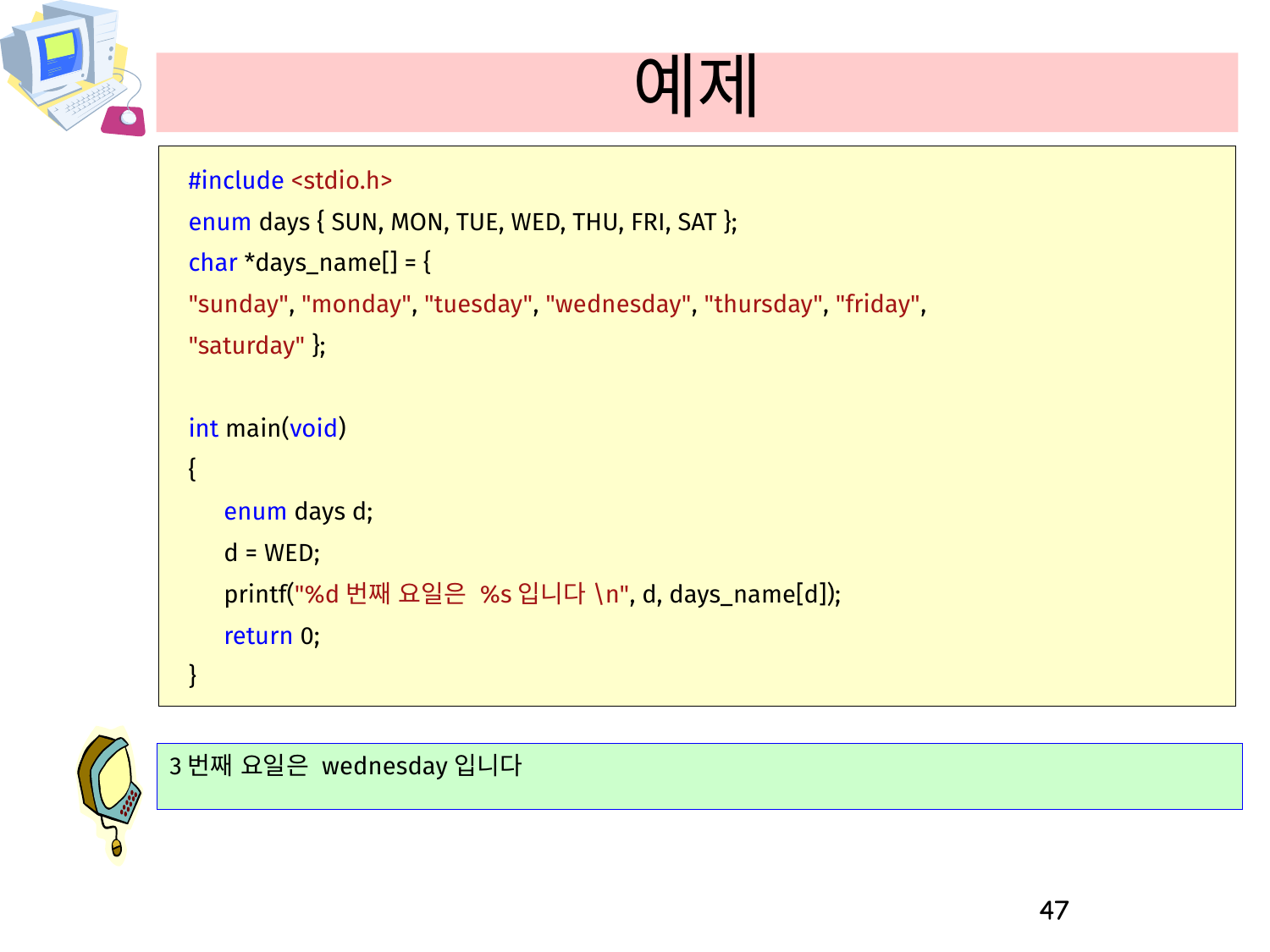

# 예제
#include <stdio.h>
enum days { SUN, MON, TUE, WED, THU, FRI, SAT };
char *days_name[] = {
"sunday", "monday", "tuesday", "wednesday", "thursday", "friday",
"saturday" };

int main(void)
{
	enum days d;
	d = WED;
	printf("%d번째 요일은 %s입니다\n", d, days_name[d]);
	return 0;
}

3번째 요일은 wednesday입니다
47